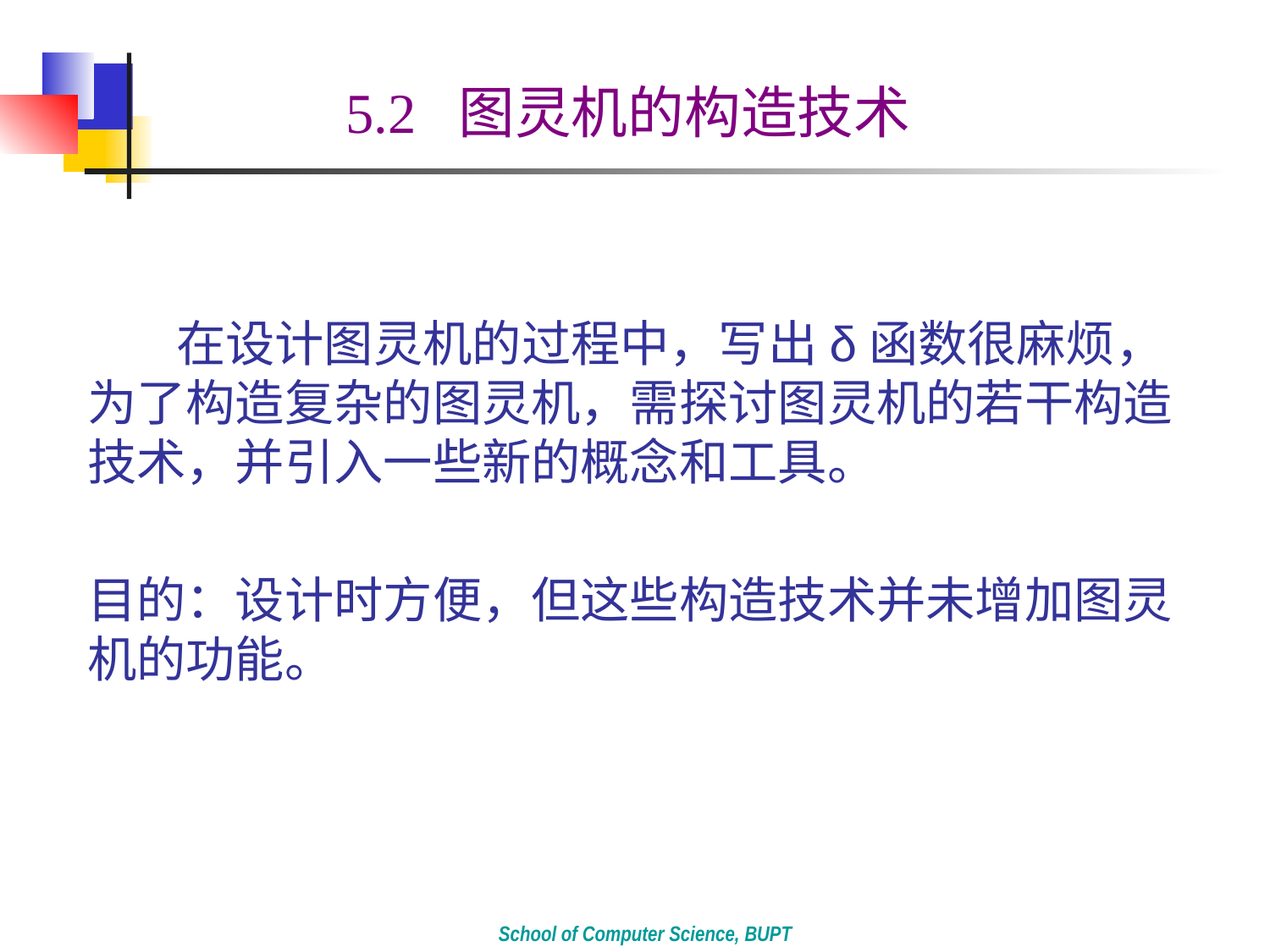

5.2  图灵机的构造技术
       在设计图灵机的过程中，写出δ函数很麻烦，为了构造复杂的图灵机，需探讨图灵机的若干构造技术，并引入一些新的概念和工具。

目的：设计时方便，但这些构造技术并未增加图灵机的功能。
School of Computer Science, BUPT
1